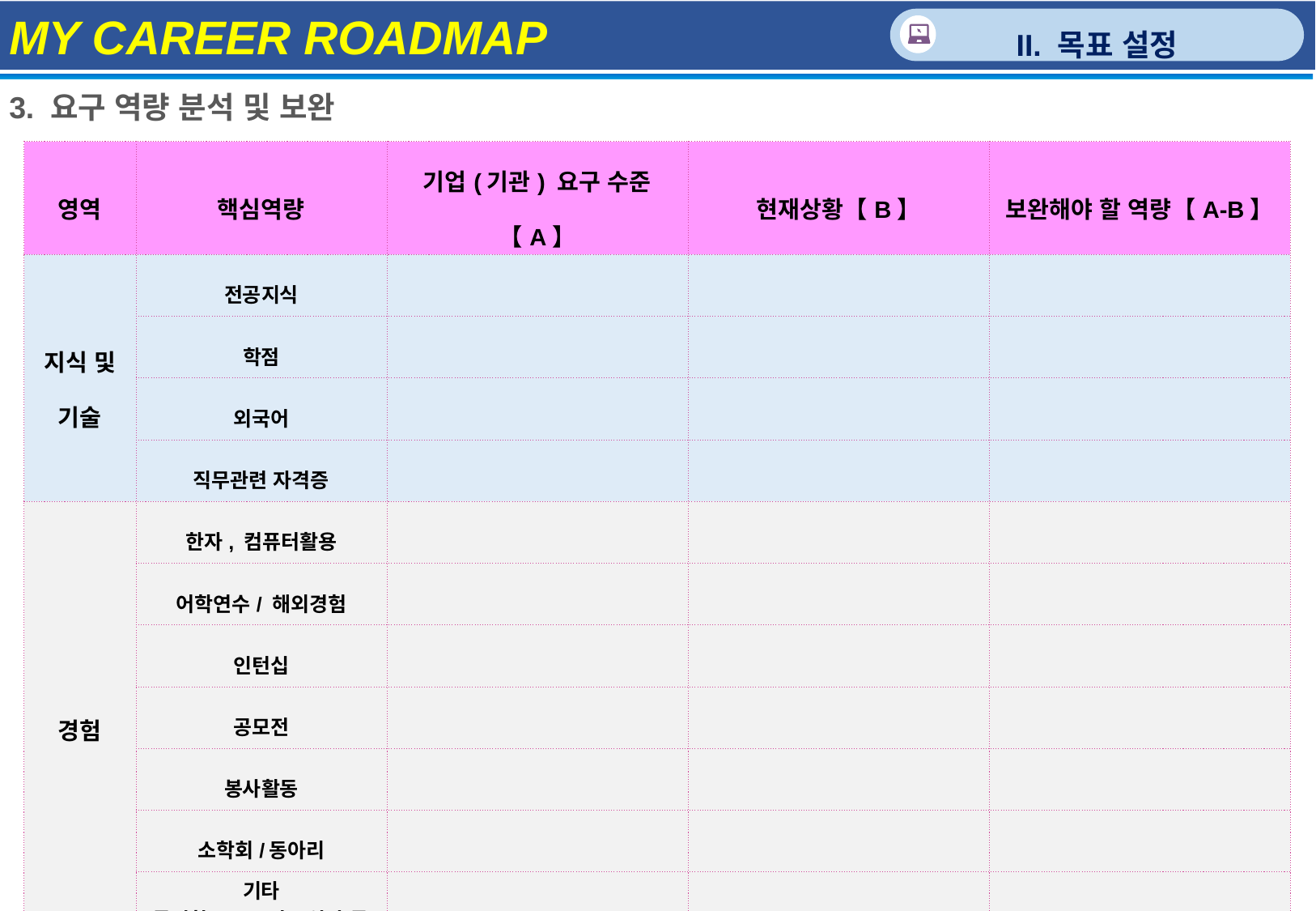

MY CAREER ROADMAP

II. 목표 설정

3. 요구 역량 분석 및 보완
| 영역 | 핵심역량 | 기업(기관) 요구 수준【A】 | 현재상황【B】 | 보완해야 할 역량【A-B】 |
| --- | --- | --- | --- | --- |
| 지식 및 기술 | 전공지식 |  |  |  |
|  | 학점 |  |  |  |
|  | 외국어 |  |  |  |
|  | 직무관련 자격증 |  |  |  |
| 경험 | 한자, 컴퓨터활용 |  |  |  |
|  | 어학연수/ 해외경험 |  |  |  |
|  | 인턴십 |  |  |  |
|  | 공모전 |  |  |  |
|  | 봉사활동 |  |  |  |
|  | 소학회/동아리 |  |  |  |
|  | 기타 (특별활동, 독서, 알바 등) |  |  |  |